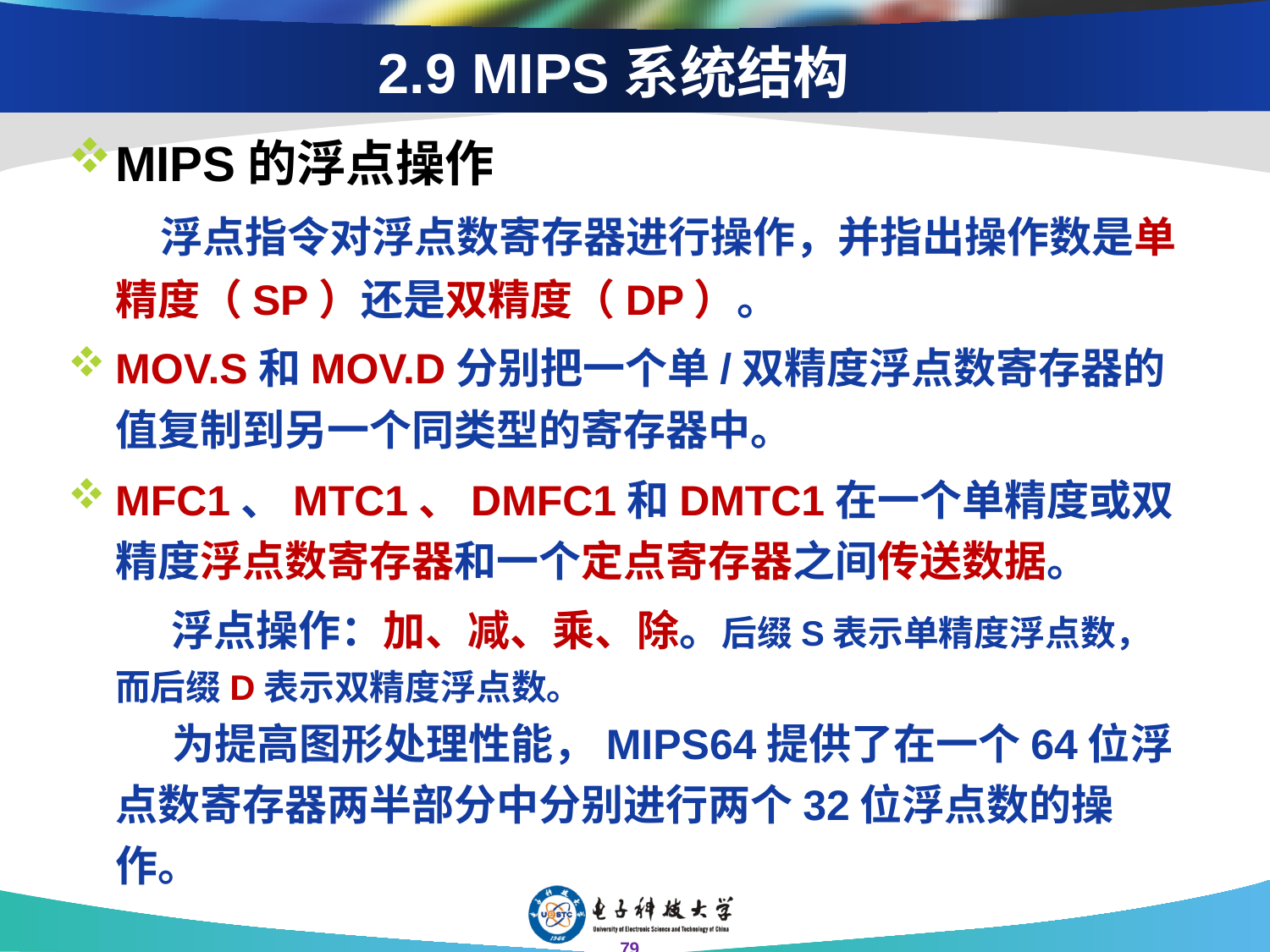

# 2.9 MIPS系统结构
MIPS的浮点操作
    浮点指令对浮点数寄存器进行操作，并指出操作数是单精度（SP）还是双精度（DP）。
MOV.S和MOV.D分别把一个单/双精度浮点数寄存器的值复制到另一个同类型的寄存器中。
MFC1、MTC1、DMFC1和DMTC1在一个单精度或双精度浮点数寄存器和一个定点寄存器之间传送数据。
     浮点操作：加、减、乘、除。后缀S表示单精度浮点数，而后缀D表示双精度浮点数。
      为提高图形处理性能，MIPS64提供了在一个64位浮点数寄存器两半部分中分别进行两个32位浮点数的操作。
79